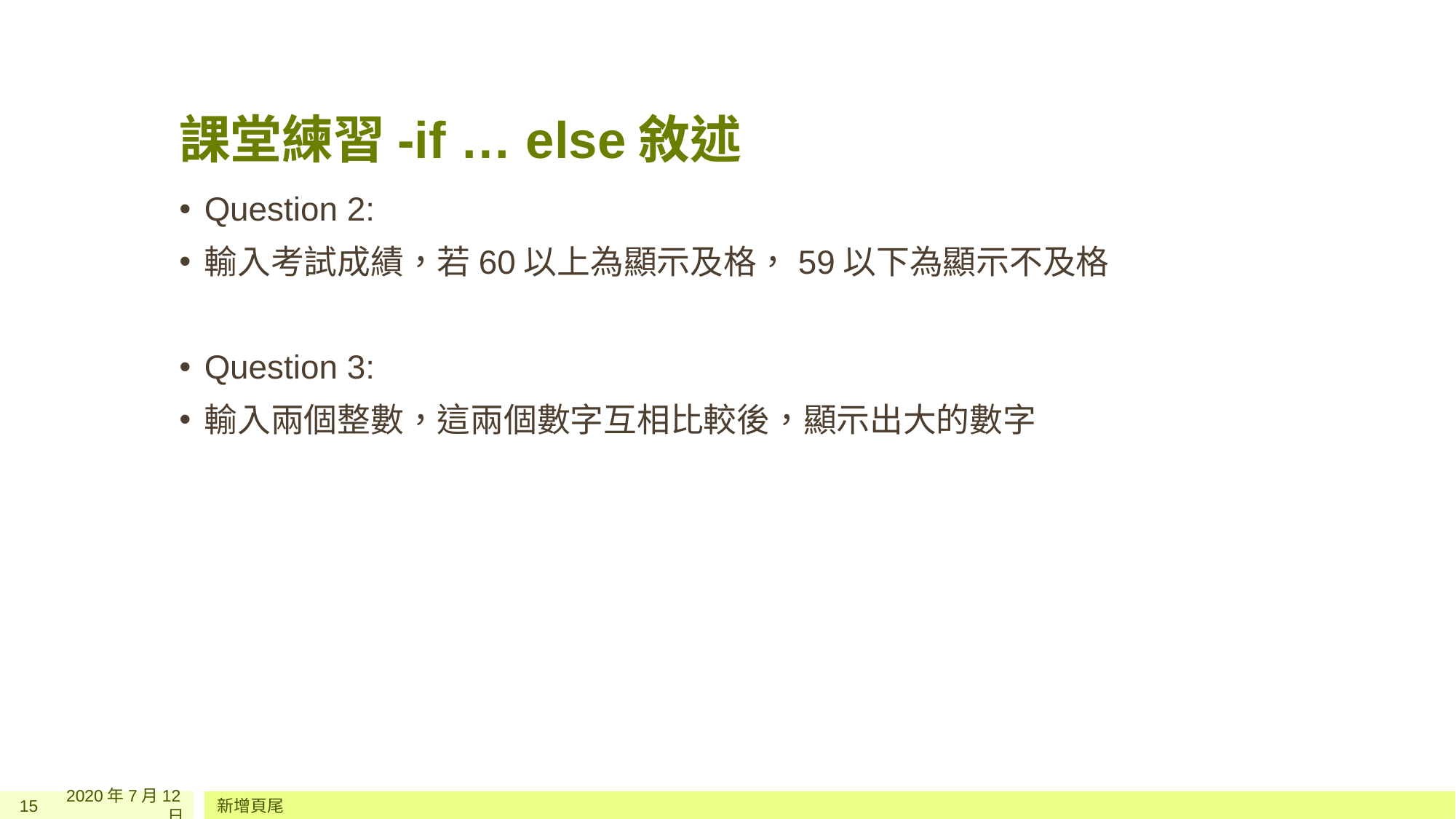

# 課堂練習-if … else敘述
Question 2:
輸入考試成績，若60以上為顯示及格，59以下為顯示不及格

Question 3:
輸入兩個整數，這兩個數字互相比較後，顯示出大的數字
15
2020年7月12日
新增頁尾